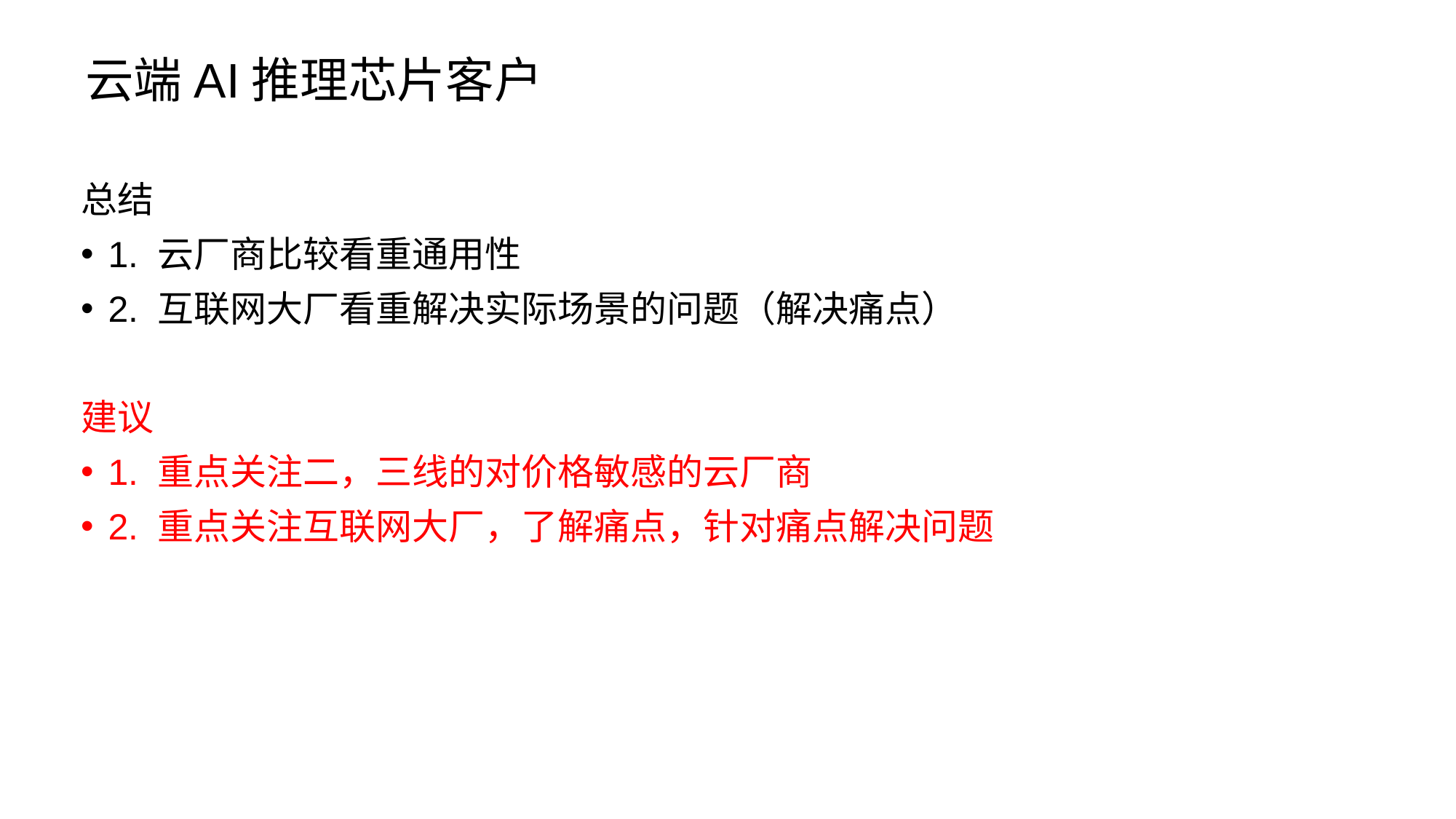

# 云端AI推理芯片客户
总结
1. 云厂商比较看重通用性
2. 互联网大厂看重解决实际场景的问题（解决痛点）

建议
1. 重点关注二，三线的对价格敏感的云厂商
2. 重点关注互联网大厂，了解痛点，针对痛点解决问题